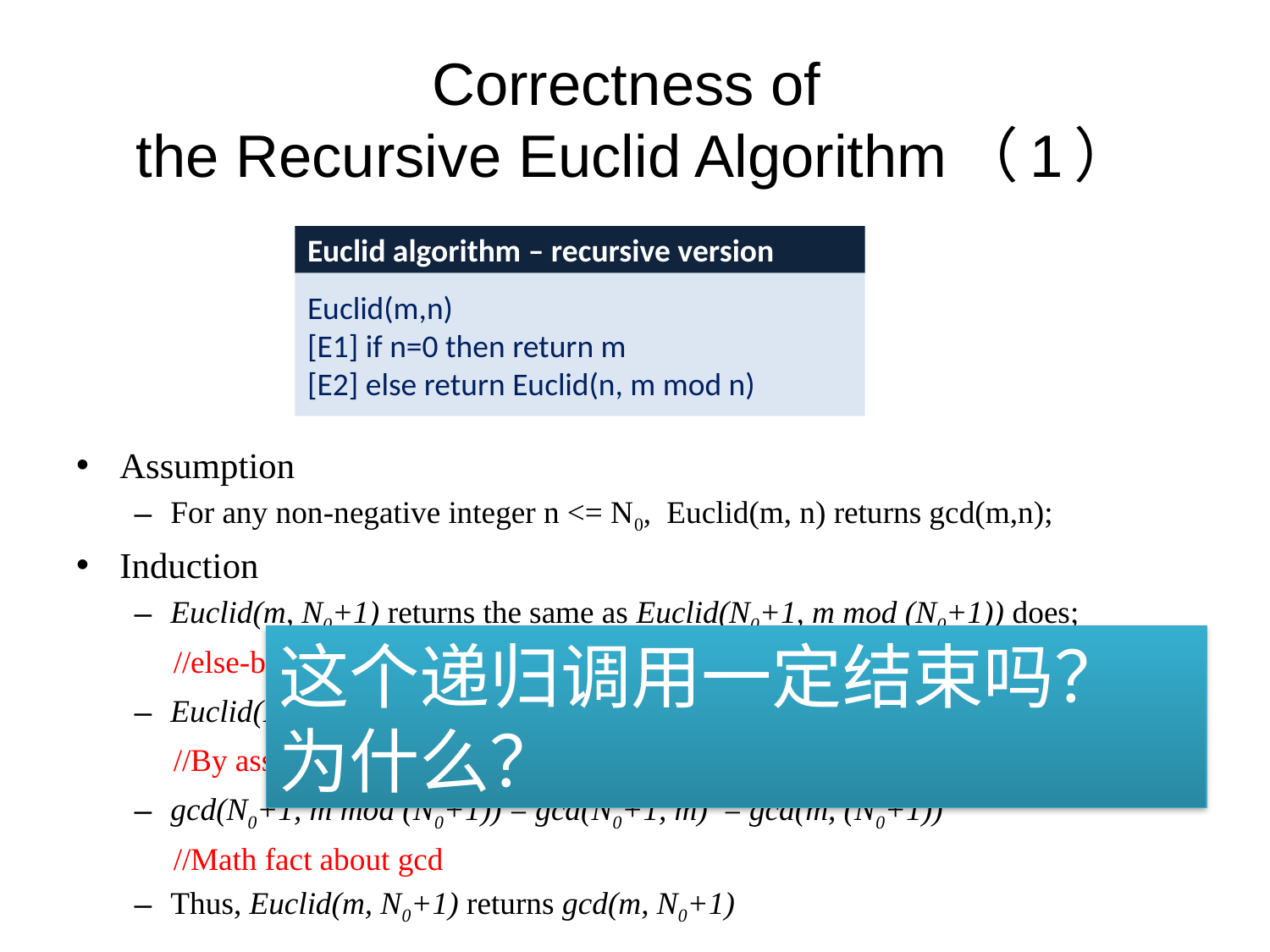

# Correctness of the Recursive Euclid Algorithm（1）
Euclid algorithm – recursive version
Euclid(m,n)
[E1] if n=0 then return m
[E2] else return Euclid(n, m mod n)
Assumption
For any non-negative integer n <= N0,  Euclid(m, n) returns gcd(m,n);
Induction
Euclid(m, N0+1) returns the same as Euclid(N0+1, m mod (N0+1)) does;
     //else-branch, and N0>0
Euclid(N0+1, m mod (N0+1) ) returns gcd(N0+1, m mod (N0+1))
     //By assumption, and m mod (N0+1) <= N0
gcd(N0+1, m mod (N0+1)) = gcd(N0+1, m)  = gcd(m, (N0+1))
     //Math fact about gcd
Thus, Euclid(m, N0+1) returns gcd(m, N0+1)

这个递归调用一定结束吗？
为什么？